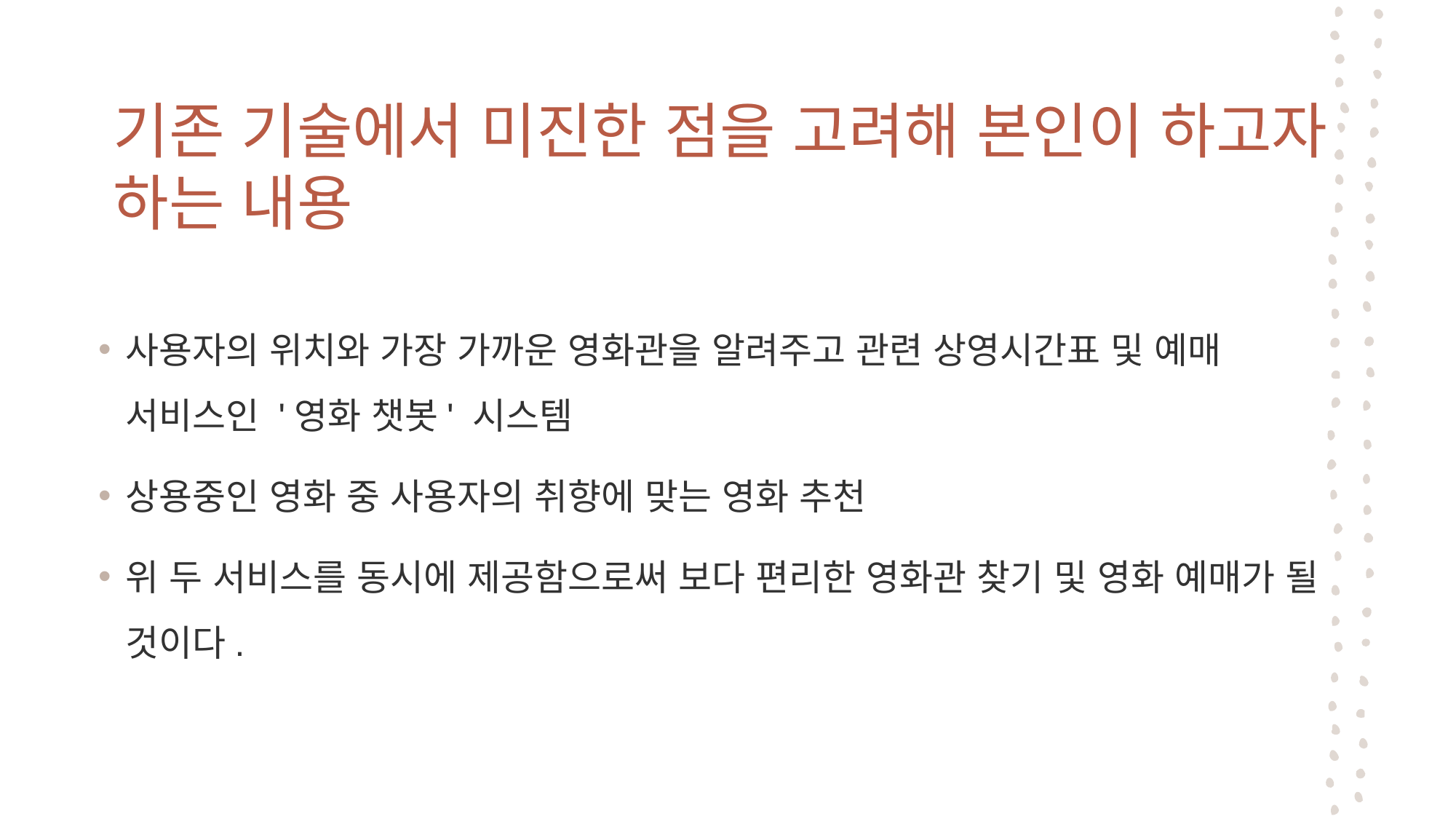

기존 기술에서 미진한 점을 고려해 본인이 하고자 하는 내용
사용자의 위치와 가장 가까운 영화관을 알려주고 관련 상영시간표 및 예매 서비스인 '영화 챗봇' 시스템
상용중인 영화 중 사용자의 취향에 맞는 영화 추천
위 두 서비스를 동시에 제공함으로써 보다 편리한 영화관 찾기 및 영화 예매가 될 것이다.